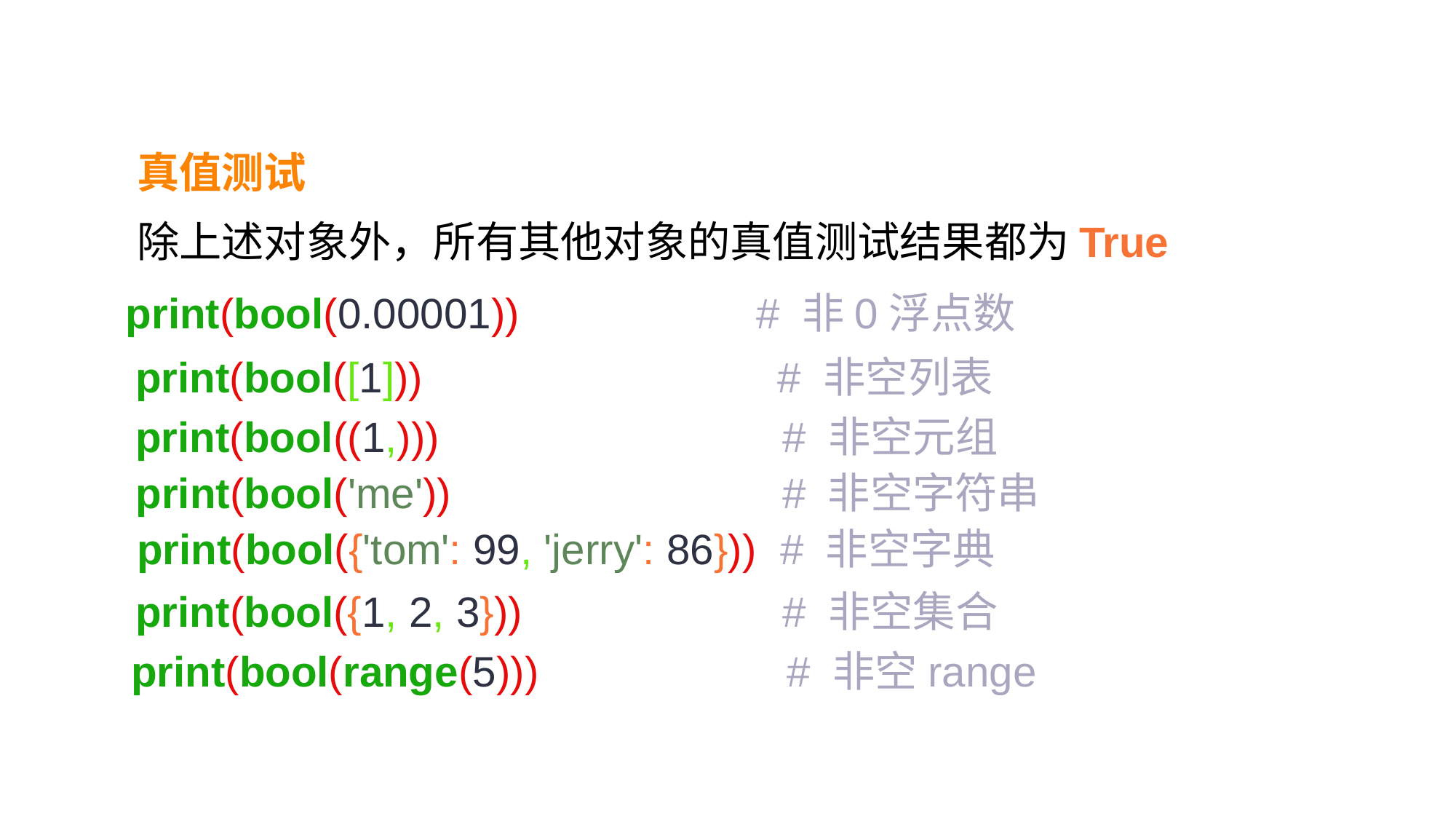

真值测试
除上述对象外，所有其他对象的真值测试结果都为True
print(bool(0.00001))                    # 非0浮点数
print(bool([1]))                              # 非空列表
print(bool((1,)))                             # 非空元组
print(bool('me'))                            # 非空字符串
print(bool({'tom': 99, 'jerry': 86}))  # 非空字典
print(bool({1, 2, 3}))                      # 非空集合
print(bool(range(5)))                     # 非空range